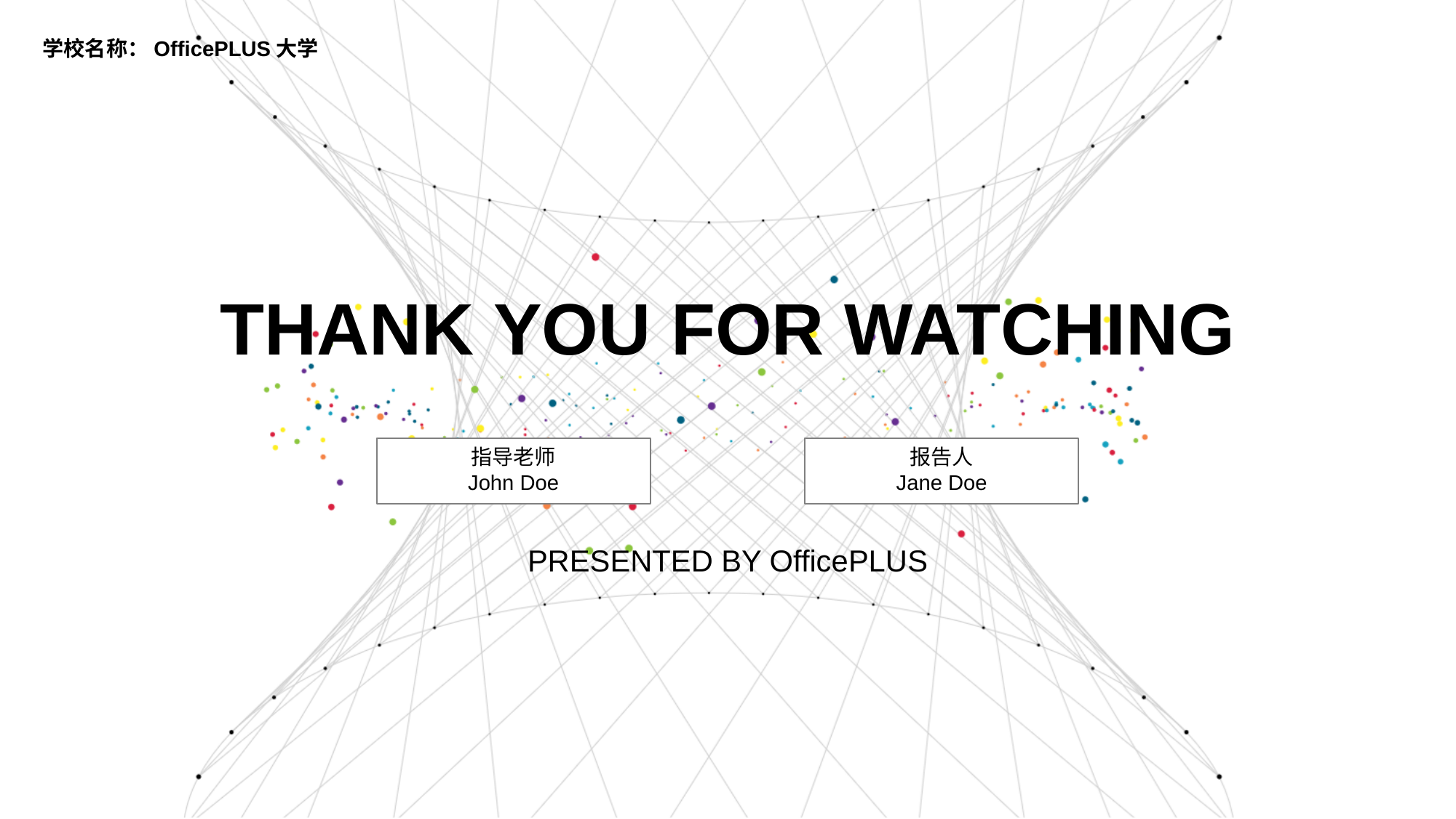

学校名称：OfficePLUS大学
THANK YOU FOR WATCHING
报告人
Jane Doe
指导老师
John Doe
PRESENTED BY OfficePLUS